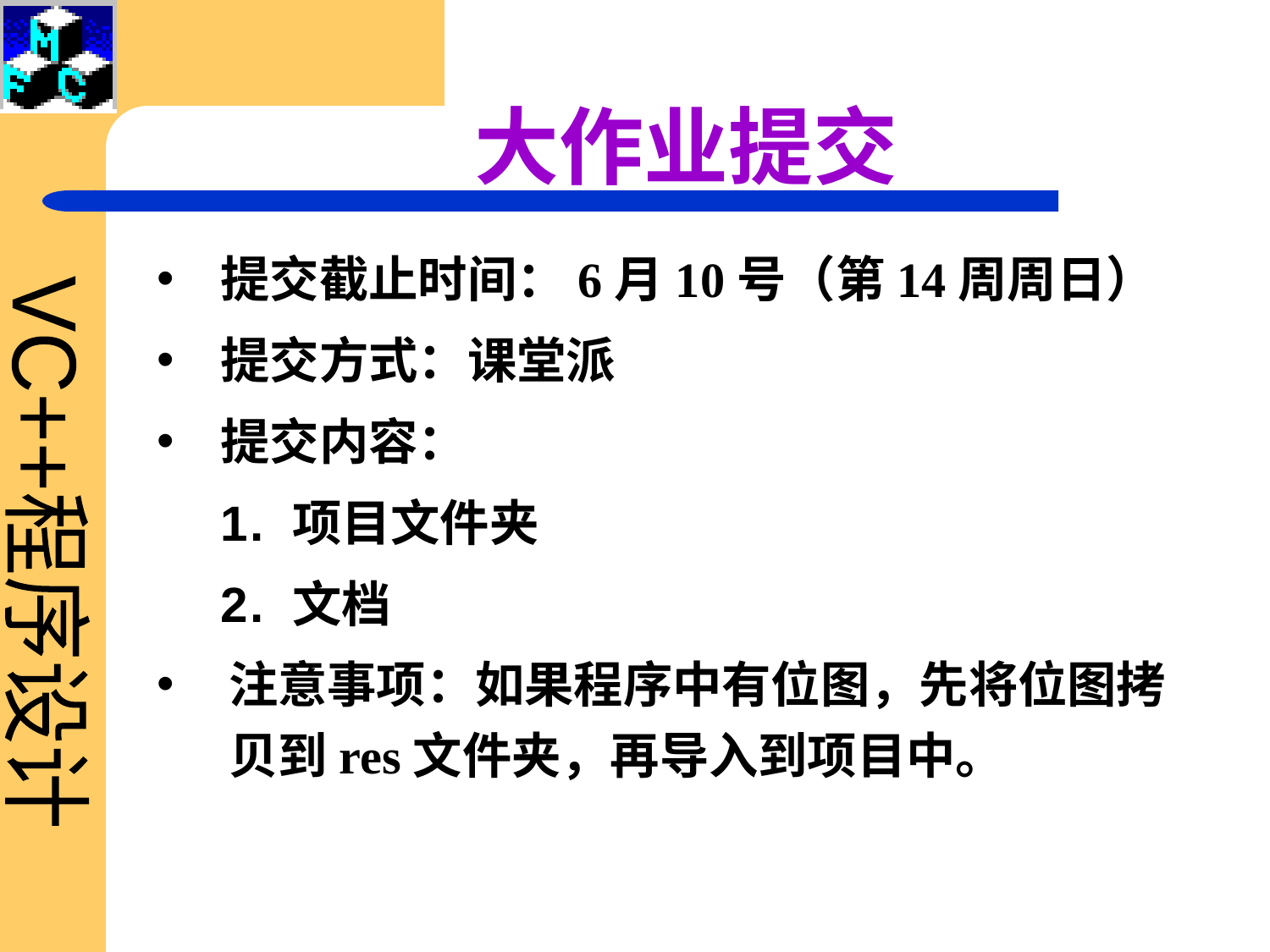

大作业提交
提交截止时间：6月10号（第14周周日）
提交方式：课堂派
提交内容：
项目文件夹
文档
注意事项：如果程序中有位图，先将位图拷贝到res文件夹，再导入到项目中。